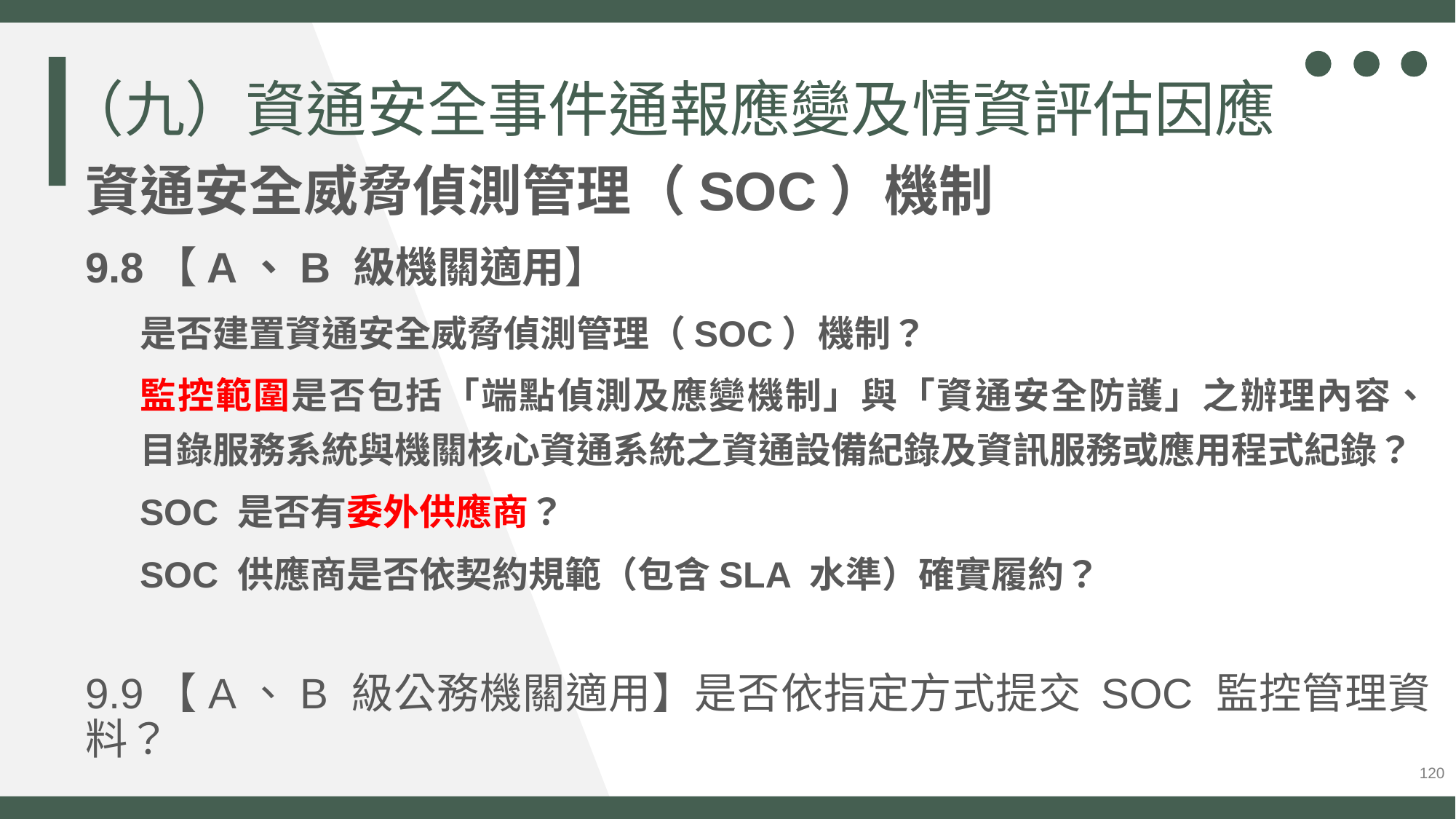

（九）資通安全事件通報應變及情資評估因應
資通安全威脅偵測管理（SOC）機制
9.8【A、B 級機關適用】
是否建置資通安全威脅偵測管理（SOC）機制？
監控範圍是否包括「端點偵測及應變機制」與「資通安全防護」之辦理內容、
目錄服務系統與機關核心資通系統之資通設備紀錄及資訊服務或應用程式紀錄？
SOC 是否有委外供應商？
SOC 供應商是否依契約規範（包含SLA 水準）確實履約？

9.9【A、B 級公務機關適用】是否依指定方式提交 SOC 監控管理資料？
120